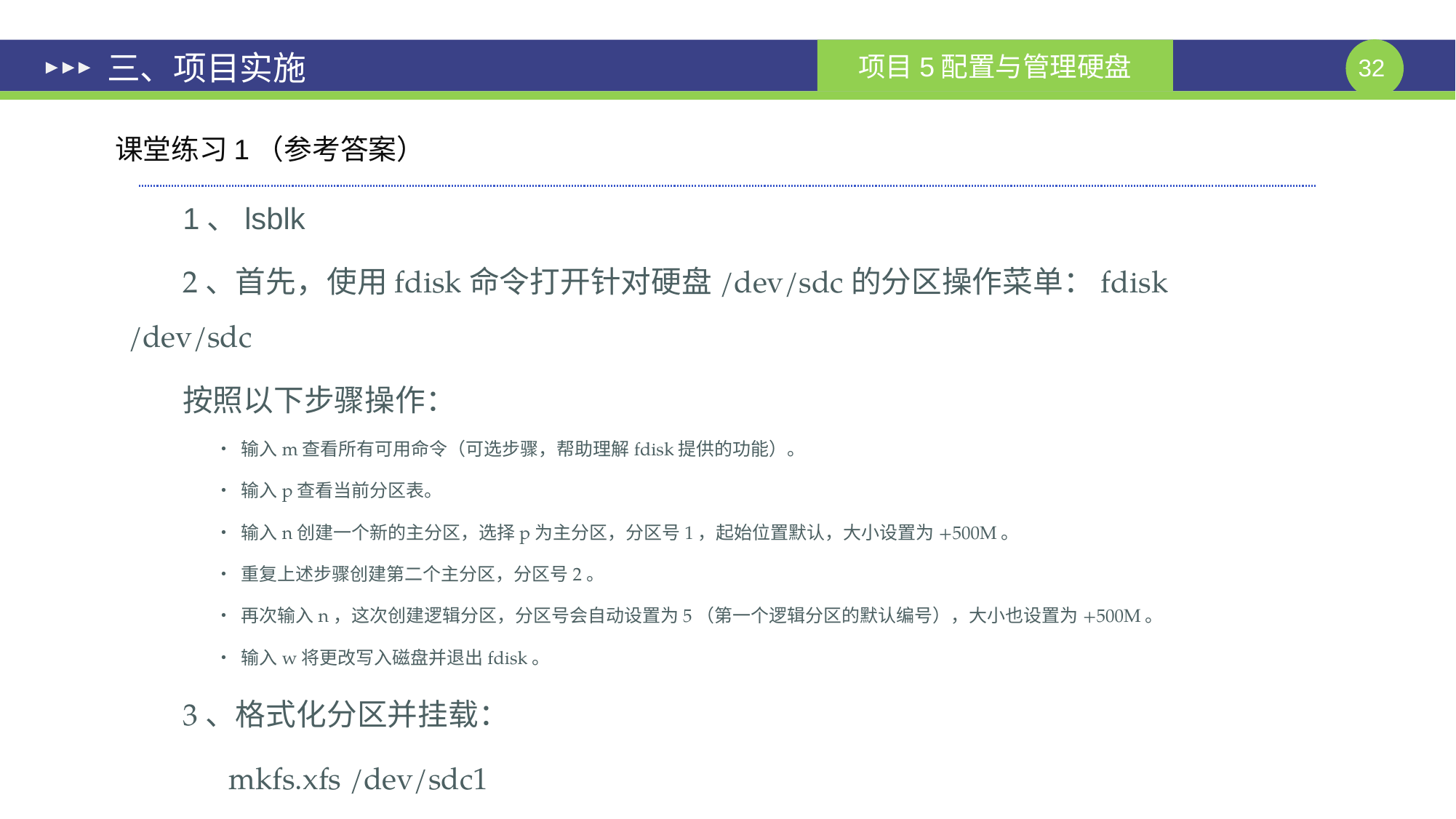

# 三、项目实施
课堂练习1（参考答案）
1、lsblk
2、首先，使用fdisk命令打开针对硬盘/dev/sdc的分区操作菜单：fdisk /dev/sdc
按照以下步骤操作：
        • 输入m查看所有可用命令（可选步骤，帮助理解fdisk提供的功能）。
        • 输入p查看当前分区表。
        • 输入n创建一个新的主分区，选择p为主分区，分区号1，起始位置默认，大小设置为+500M。
        • 重复上述步骤创建第二个主分区，分区号2。
        • 再次输入n，这次创建逻辑分区，分区号会自动设置为5（第一个逻辑分区的默认编号），大小也设置为+500M。
        • 输入w将更改写入磁盘并退出fdisk。
3、格式化分区并挂载：
      mkfs.xfs /dev/sdc1
      mkfs.xfs /dev/sdc2